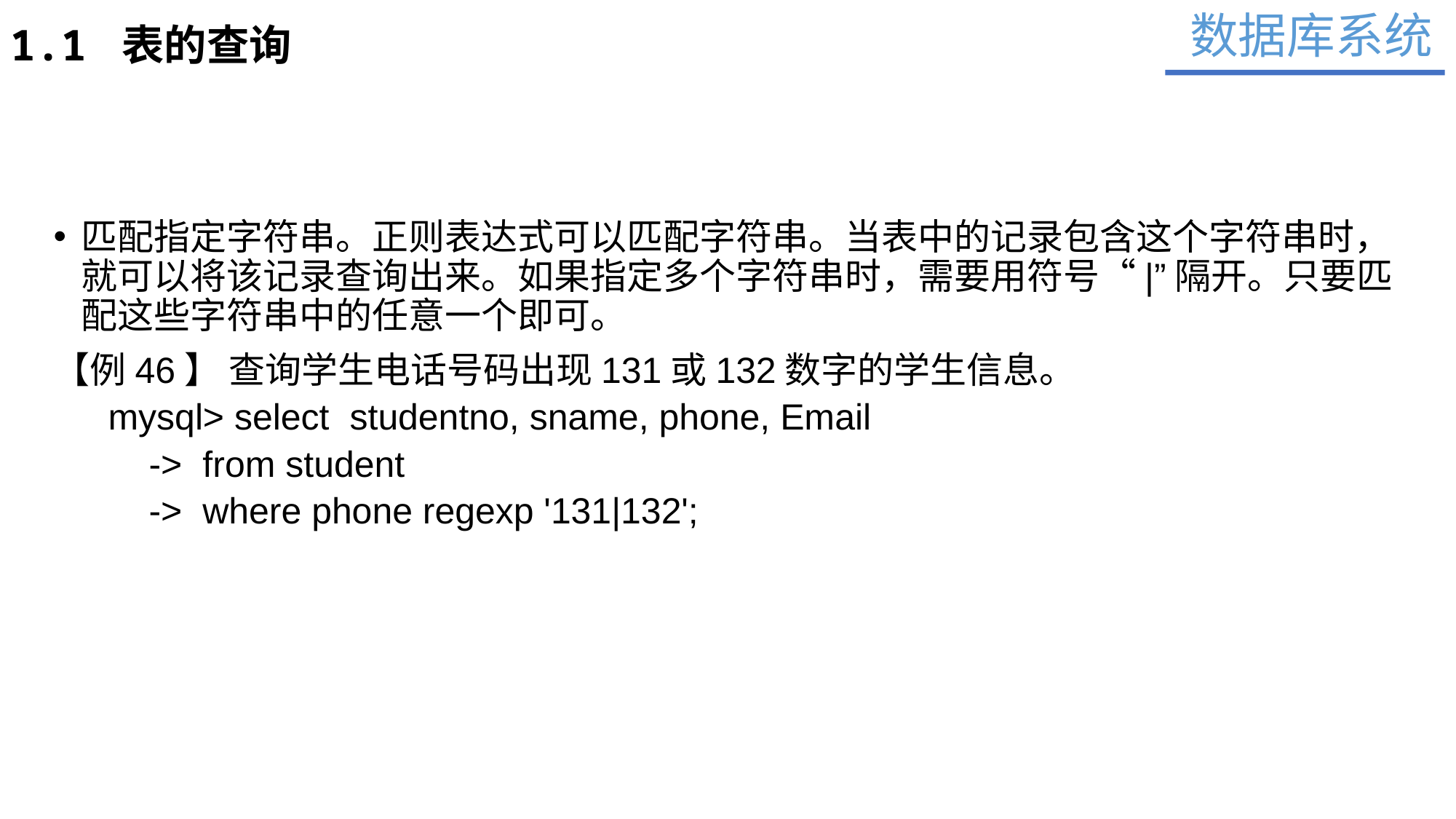

数据库系统
1.1 表的查询

匹配指定字符串。正则表达式可以匹配字符串。当表中的记录包含这个字符串时，就可以将该记录查询出来。如果指定多个字符串时，需要用符号“|”隔开。只要匹配这些字符串中的任意一个即可。
【例46】 查询学生电话号码出现131或132数字的学生信息。
mysql> select  studentno, sname, phone, Email
    ->  from student
    ->  where phone regexp '131|132';